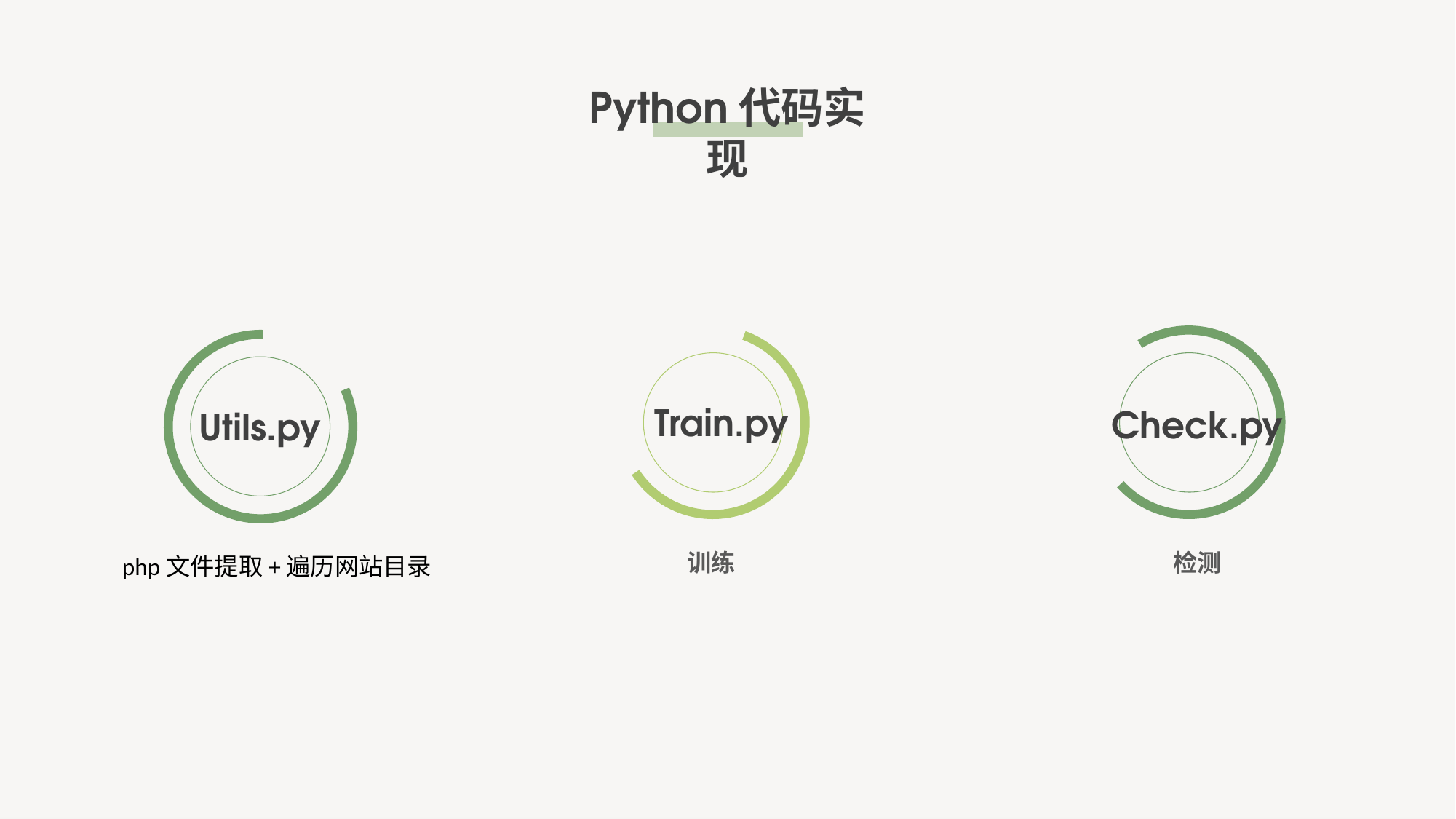

Python代码实现

Train.py
Check.py
Utils.py
训练
检测
php文件提取+遍历网站目录